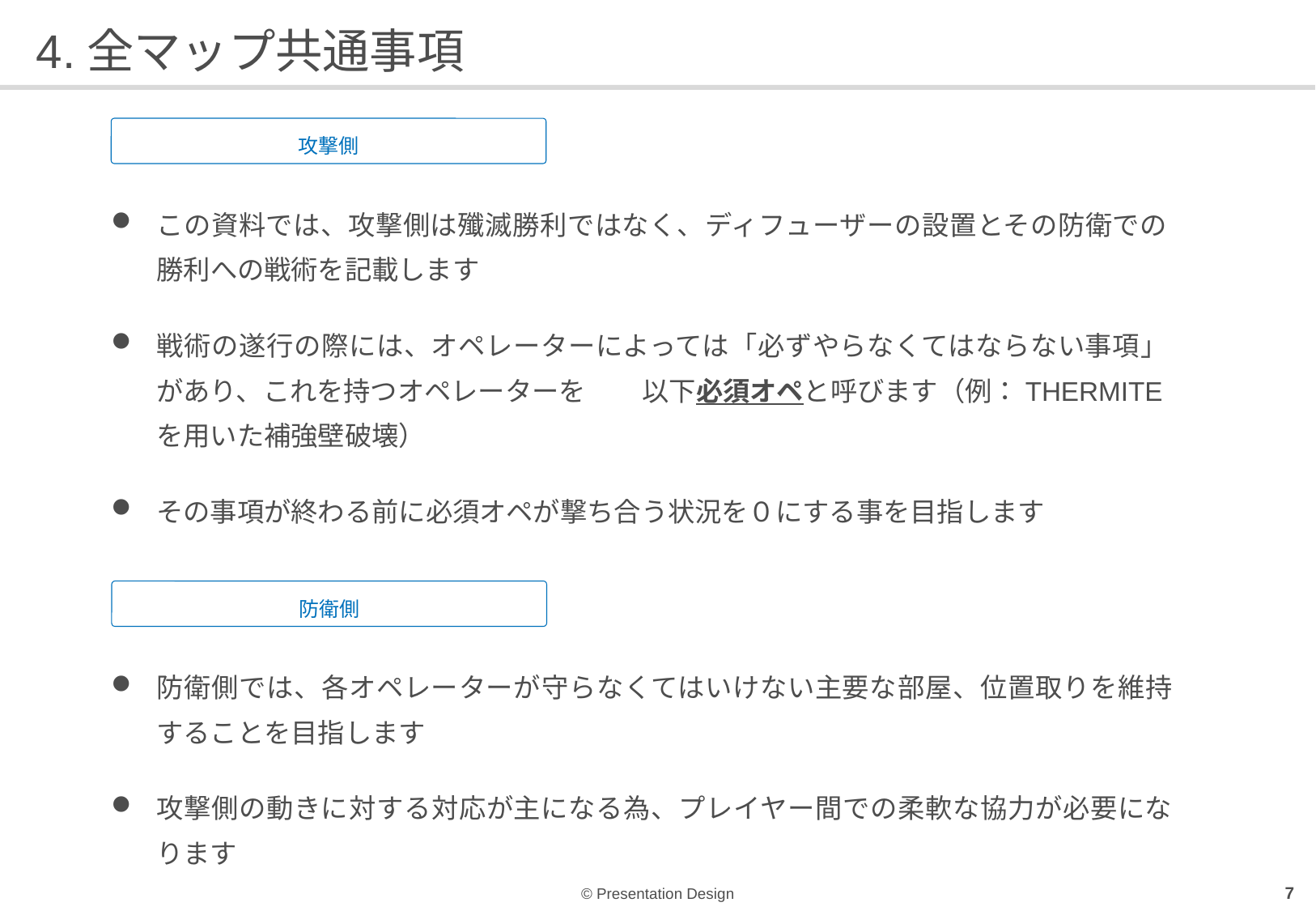

# 4.全マップ共通事項
攻撃側
この資料では、攻撃側は殲滅勝利ではなく、ディフューザーの設置とその防衛での勝利への戦術を記載します
戦術の遂行の際には、オペレーターによっては「必ずやらなくてはならない事項」があり、これを持つオペレーターを	以下必須オペと呼びます（例：THERMITEを用いた補強壁破壊）
その事項が終わる前に必須オペが撃ち合う状況を０にする事を目指します
防衛側
防衛側では、各オペレーターが守らなくてはいけない主要な部屋、位置取りを維持することを目指します
攻撃側の動きに対する対応が主になる為、プレイヤー間での柔軟な協力が必要になります
7